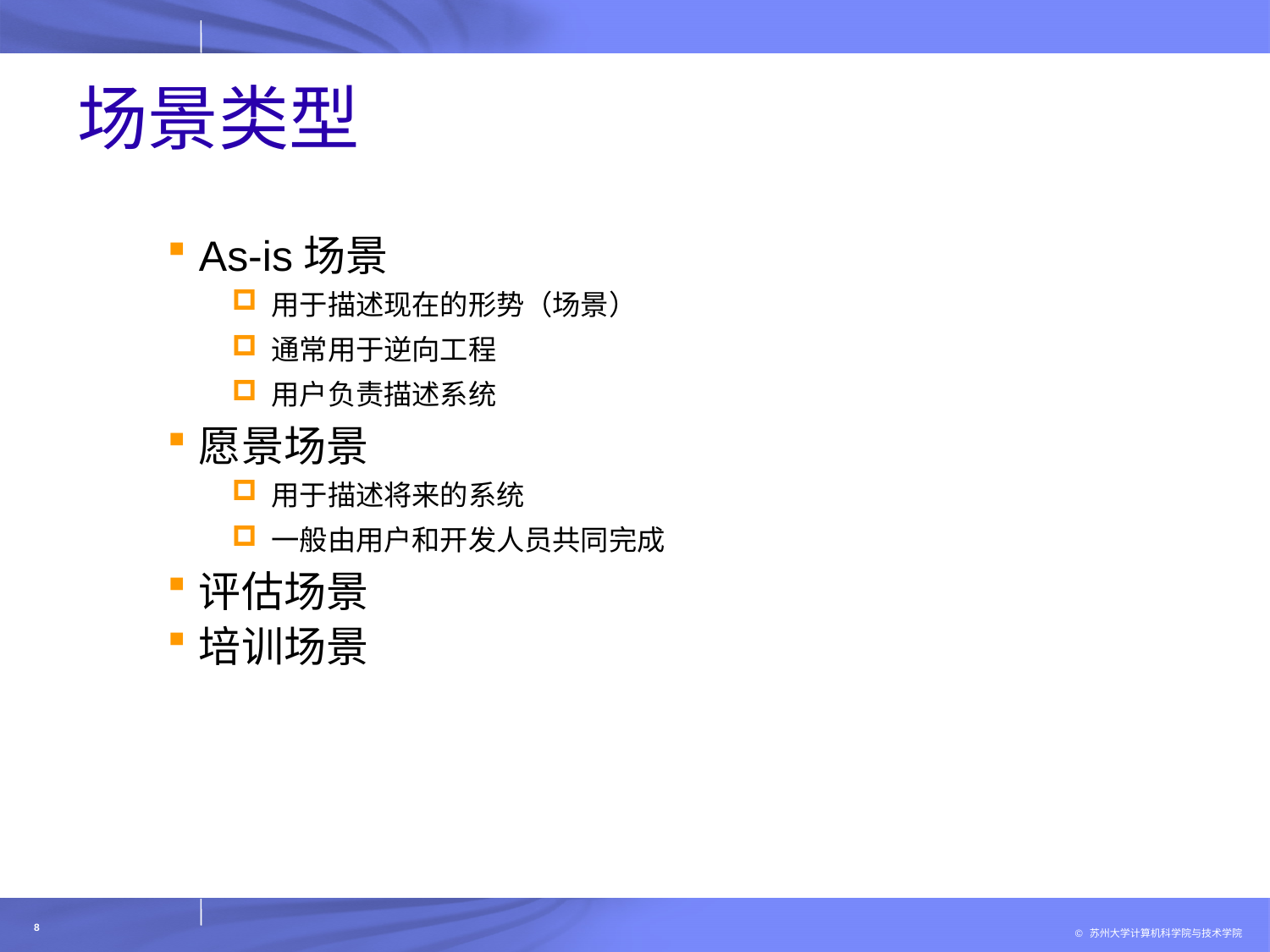

# 场景类型
As-is场景
用于描述现在的形势（场景）
通常用于逆向工程
用户负责描述系统
愿景场景
用于描述将来的系统
一般由用户和开发人员共同完成
评估场景
培训场景
8